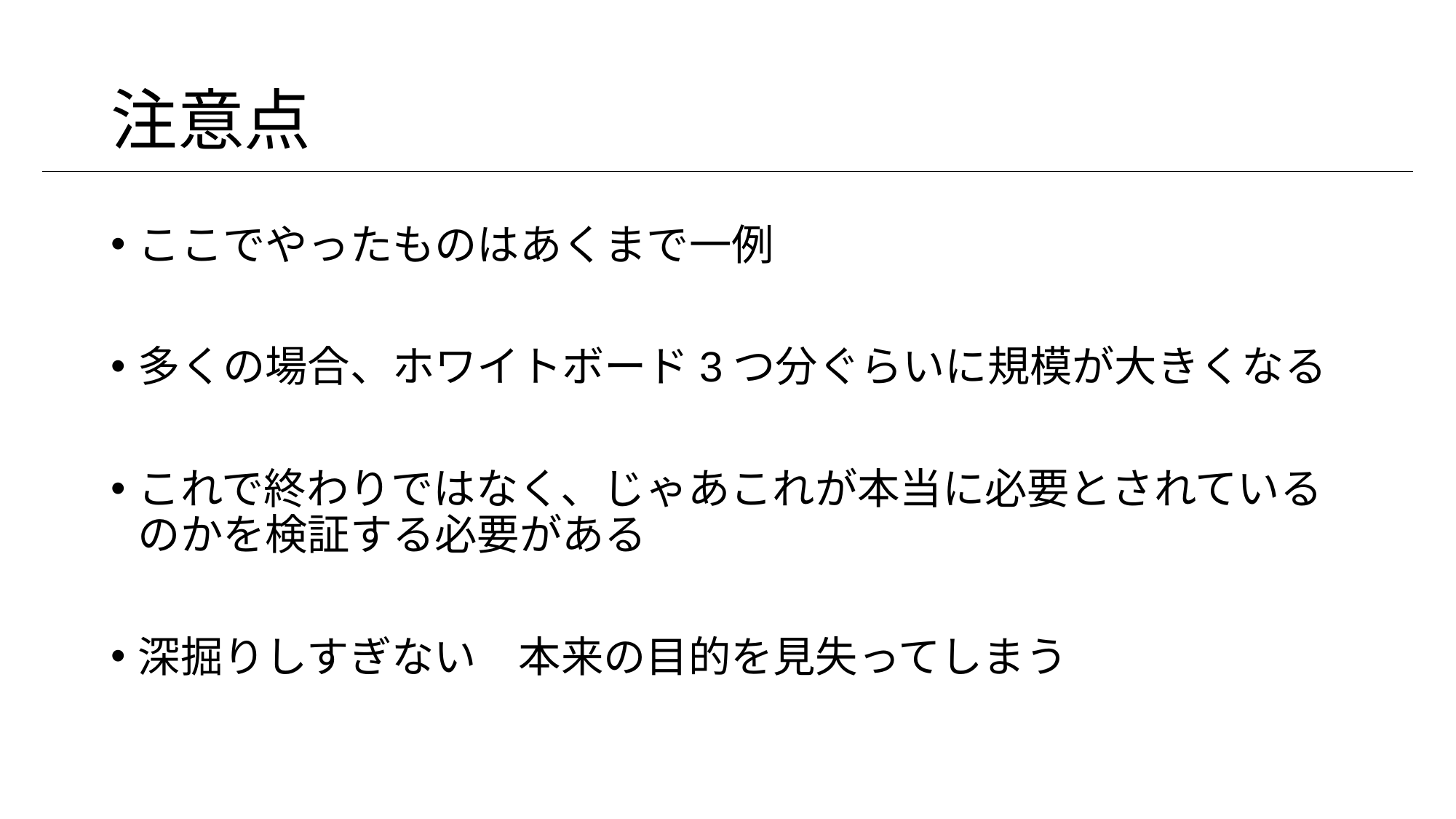

# 注意点
ここでやったものはあくまで一例

多くの場合、ホワイトボード3つ分ぐらいに規模が大きくなる

これで終わりではなく、じゃあこれが本当に必要とされているのかを検証する必要がある

深掘りしすぎない　本来の目的を見失ってしまう